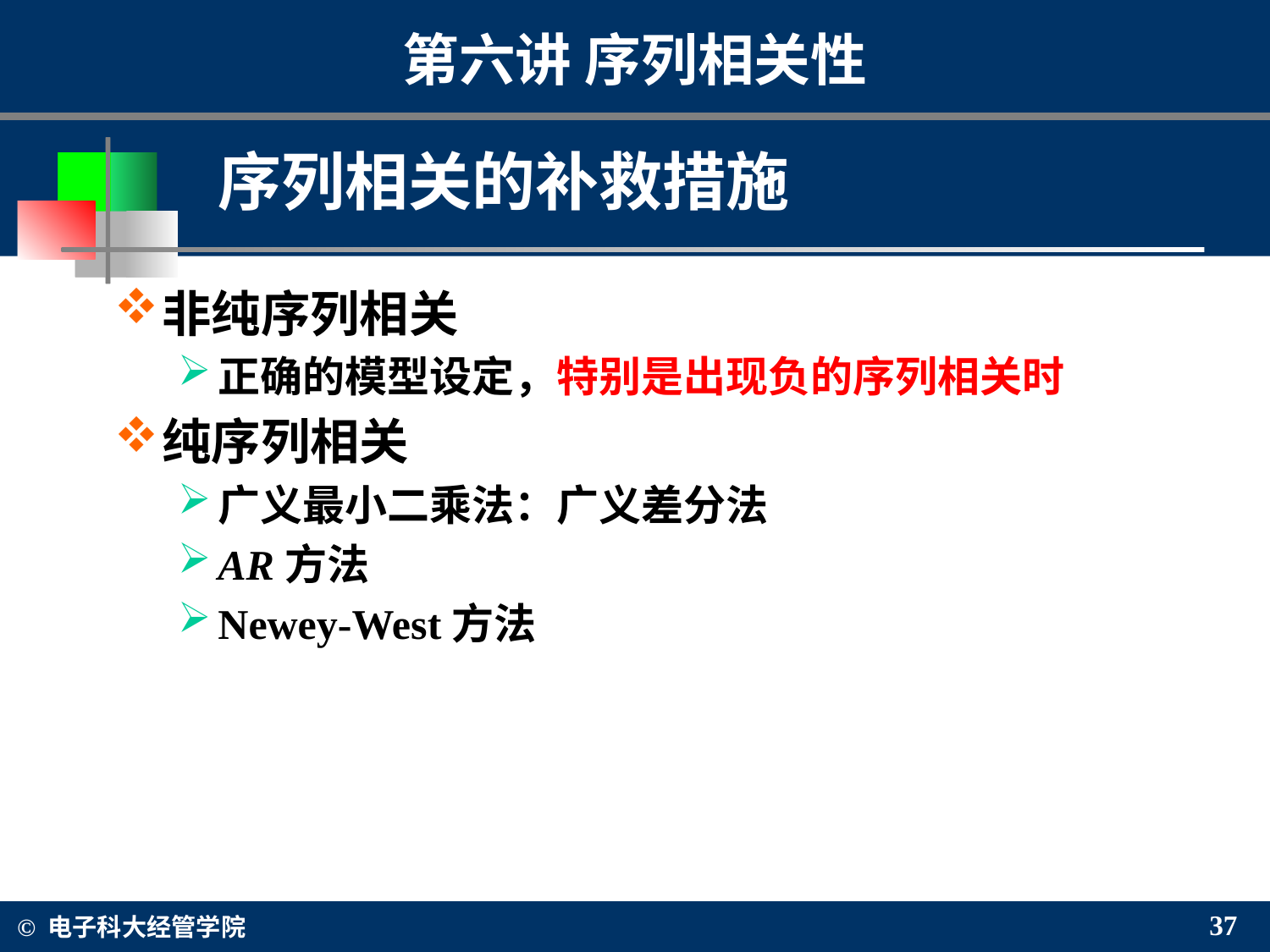

序列相关的补救措施
非纯序列相关
正确的模型设定，特别是出现负的序列相关时
纯序列相关
广义最小二乘法：广义差分法
AR方法
Newey-West方法